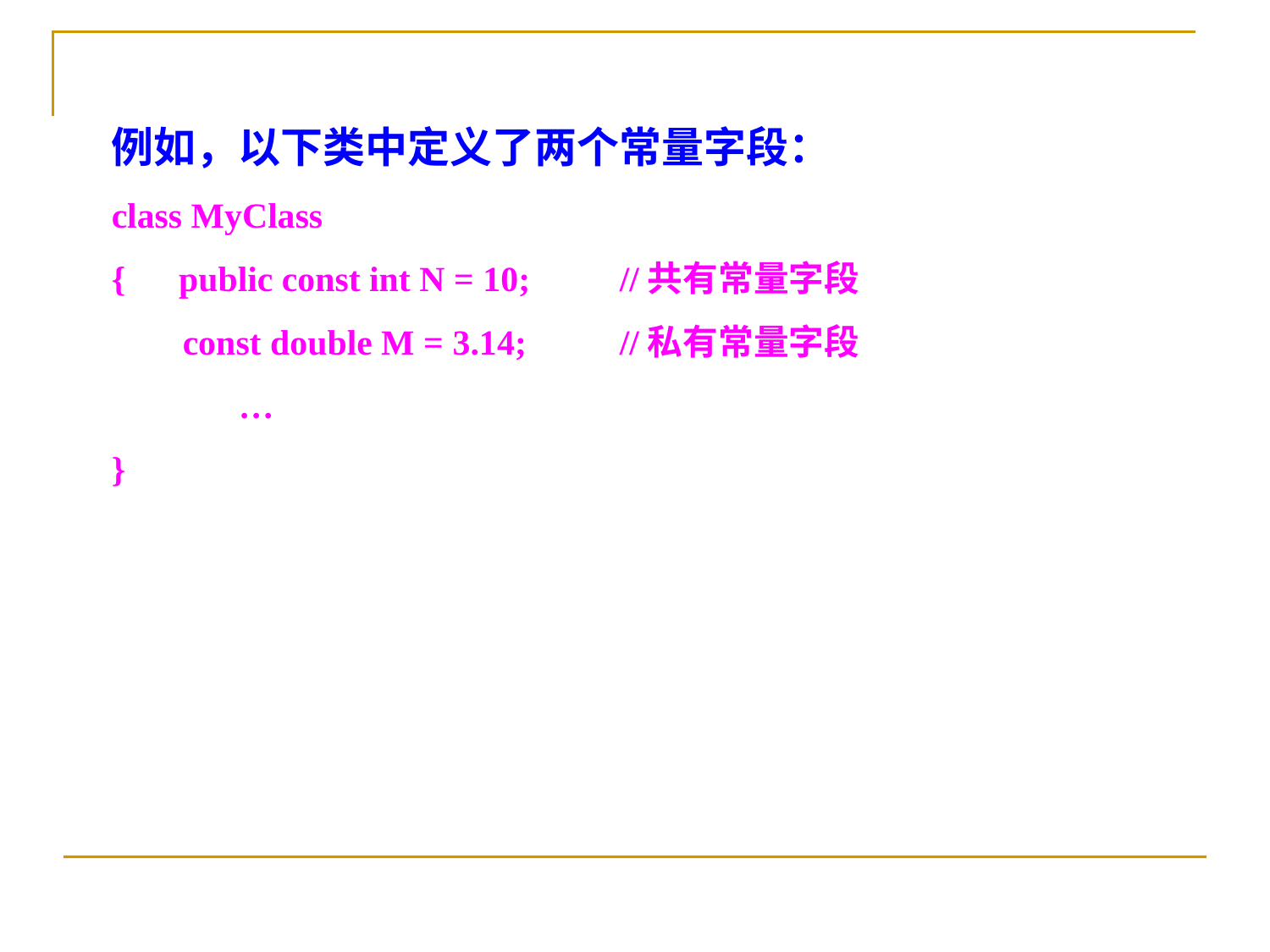

例如，以下类中定义了两个常量字段：
class MyClass
{      public const int N = 10;	//共有常量字段
        const double M = 3.14;	//私有常量字段
	…
}